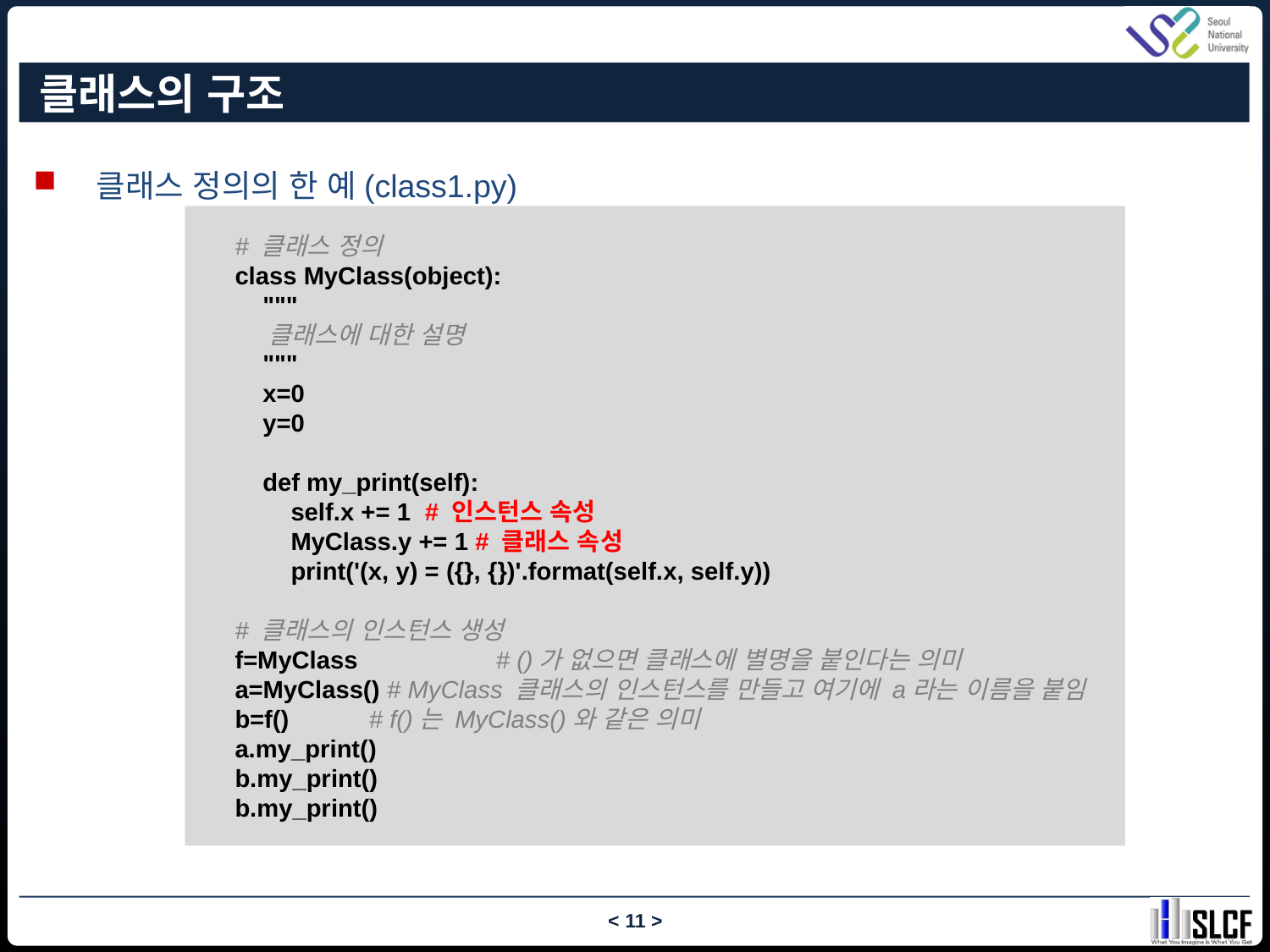

# 클래스의 구조
클래스 정의의 한 예(class1.py)
# 클래스 정의
class MyClass(object):
    """
    클래스에 대한 설명
    """
    x=0
    y=0

    def my_print(self):
        self.x += 1  # 인스턴스 속성
        MyClass.y += 1 # 클래스 속성
        print('(x, y) = ({}, {})'.format(self.x, self.y))

# 클래스의 인스턴스 생성
f=MyClass 	 # ()가 없으면 클래스에 별명을 붙인다는 의미
a=MyClass() # MyClass 클래스의 인스턴스를 만들고 여기에 a라는 이름을 붙임
b=f()  	 # f()는 MyClass()와 같은 의미
a.my_print()
b.my_print()
b.my_print()